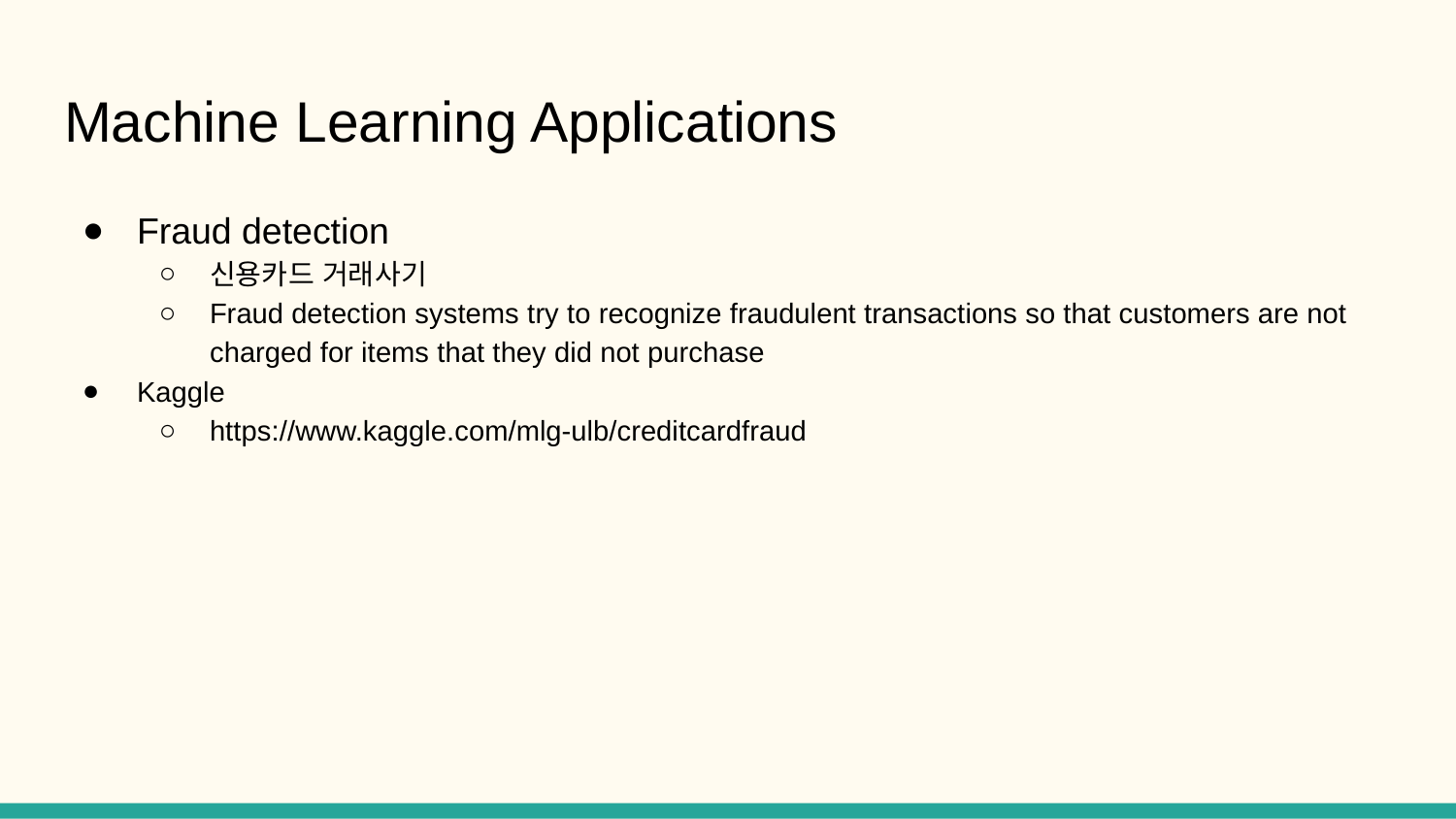

# Machine Learning Applications
Fraud detection
신용카드 거래사기
Fraud detection systems try to recognize fraudulent transactions so that customers are not charged for items that they did not purchase
Kaggle
https://www.kaggle.com/mlg-ulb/creditcardfraud